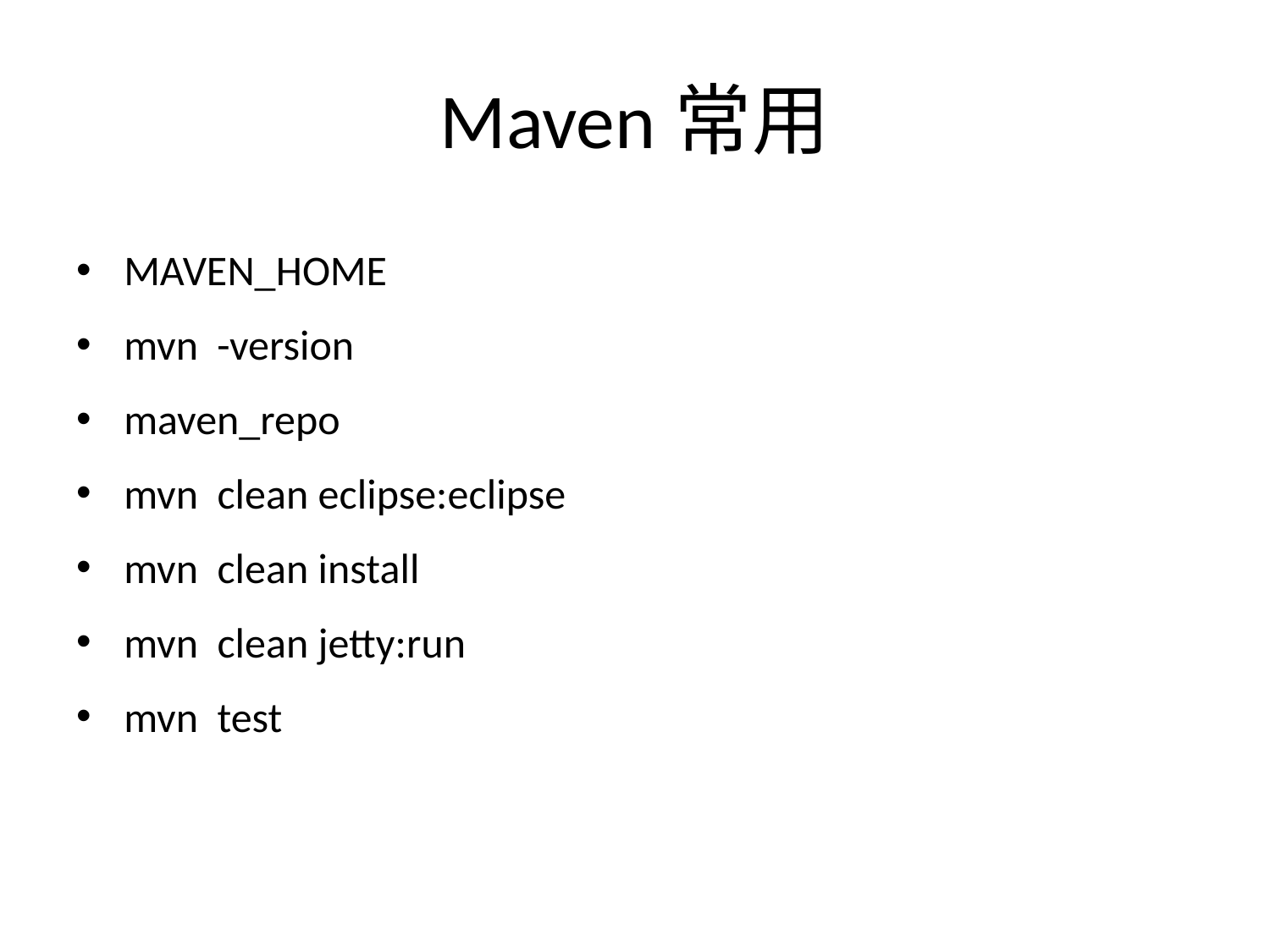

# Maven常用
MAVEN_HOME
mvn  -version
maven_repo
mvn  clean eclipse:eclipse
mvn  clean install
mvn  clean jetty:run
mvn  test